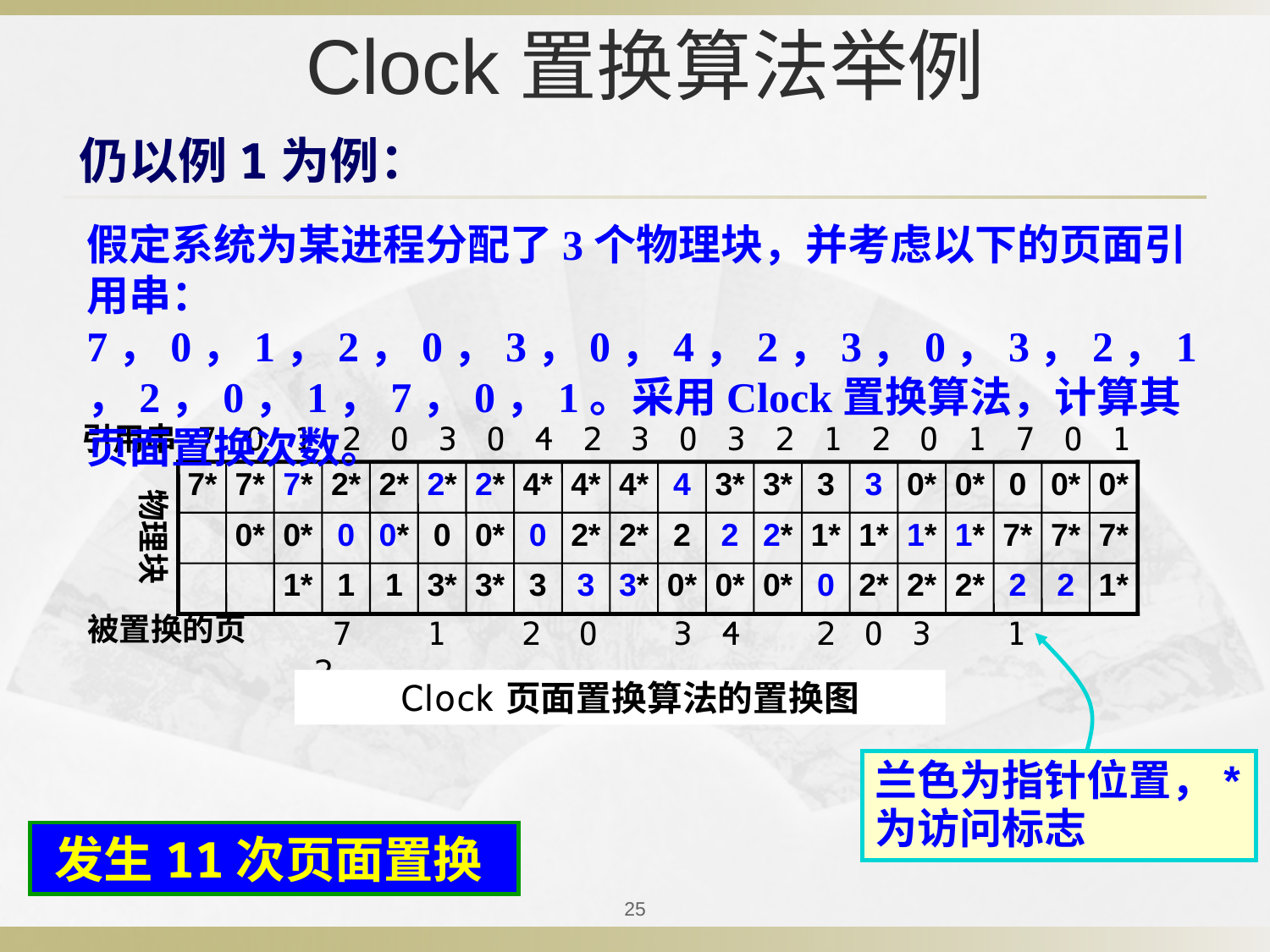

# Clock置换算法举例
仍以例1为例：
假定系统为某进程分配了3个物理块，并考虑以下的页面引用串：7，0，1，2，0，3，0，4，2，3，0，3，2，1，2，0，1，7，0，1。采用Clock置换算法，计算其页面置换次数。
引用串  7   0   1   2   0   3   0   4   2   3   0   3   2   1   2   0   1   7   0   1
7*

7*

7*

2*

2*

2*

2*

4*

4*

4*

4

3*

3*

3

3

0*

0*

0

0*

0*

物理块

0*
0*
0
0*
0
0*
0
2*
2*
2
2
2*
1*
1*
1*
1*
7*
7*
7*

1*
1
1
3*
3*
3
3
3*
0*
0*
0*
0
2*
2*
2*
2
2
1*
被置换的页
  7        1        2    0        3   4        2   0   3        1         2

  Clock页面置换算法的置换图

兰色为指针位置，*为访问标志
发生11次页面置换
25